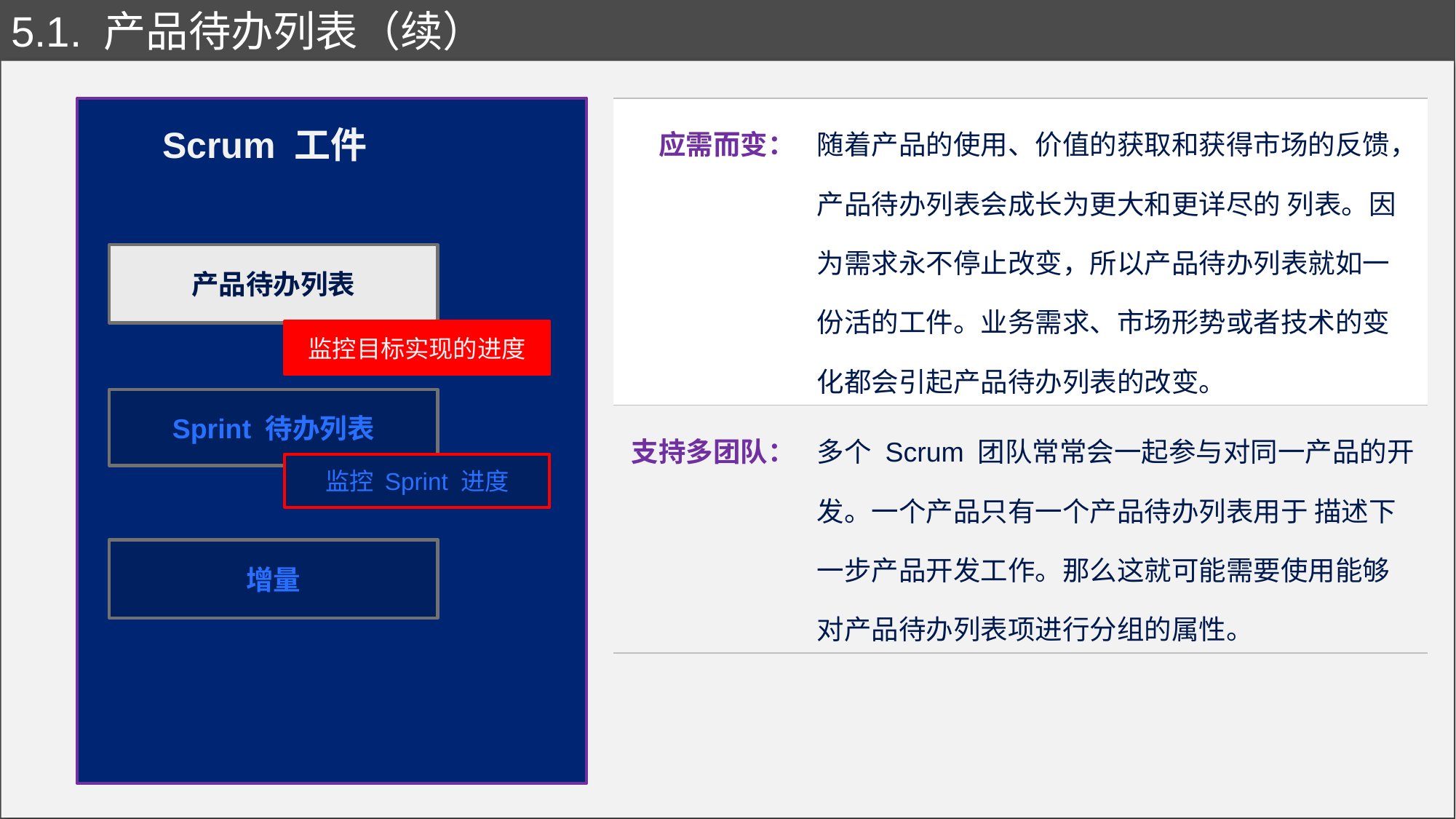

# 5.1. 产品待办列表（续）

| 应需而变： | 随着产品的使用、价值的获取和获得市场的反馈，产品待办列表会成长为更大和更详尽的 列表。因为需求永不停止改变，所以产品待办列表就如一份活的工件。业务需求、市场形势或者技术的变化都会引起产品待办列表的改变。 |
| --- | --- |
| 支持多团队： | 多个 Scrum 团队常常会一起参与对同一产品的开发。一个产品只有一个产品待办列表用于 描述下一步产品开发工作。那么这就可能需要使用能够对产品待办列表项进行分组的属性。 |
Scrum 工件
产品待办列表
监控目标实现的进度
Sprint 待办列表
监控 Sprint 进度
增量